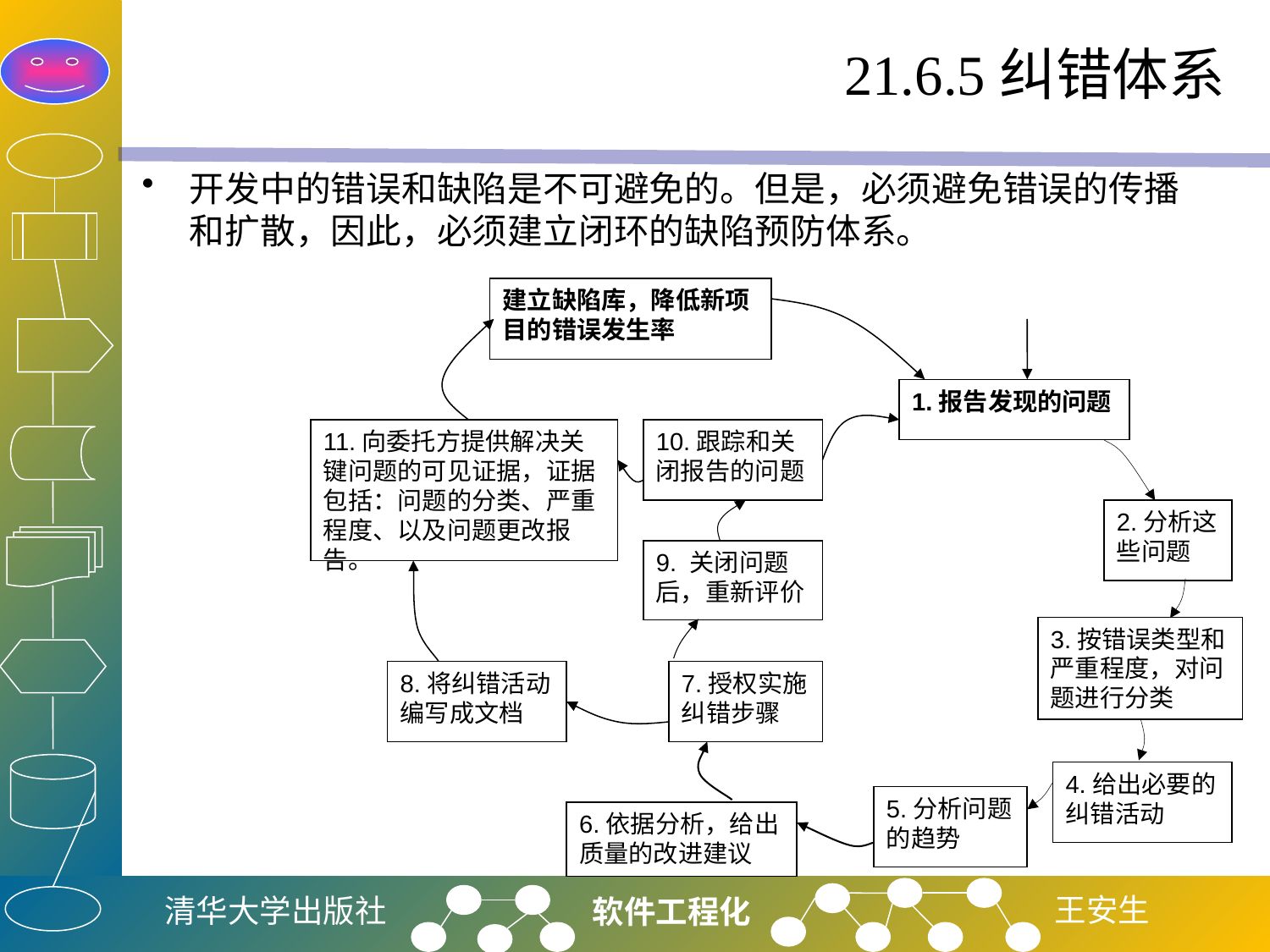

# 21.6.5纠错体系
开发中的错误和缺陷是不可避免的。但是，必须避免错误的传播和扩散，因此，必须建立闭环的缺陷预防体系。

建立缺陷库，降低新项目的错误发生率

1.报告发现的问题

11.向委托方提供解决关键问题的可见证据，证据包括：问题的分类、严重程度、以及问题更改报告。
10.跟踪和关闭报告的问题

2.分析这些问题
9. 关闭问题后，重新评价

3.按错误类型和严重程度，对问题进行分类

8.将纠错活动编写成文档
7.授权实施纠错步骤

4.给出必要的纠错活动

5.分析问题的趋势
6.依据分析，给出质量的改进建议